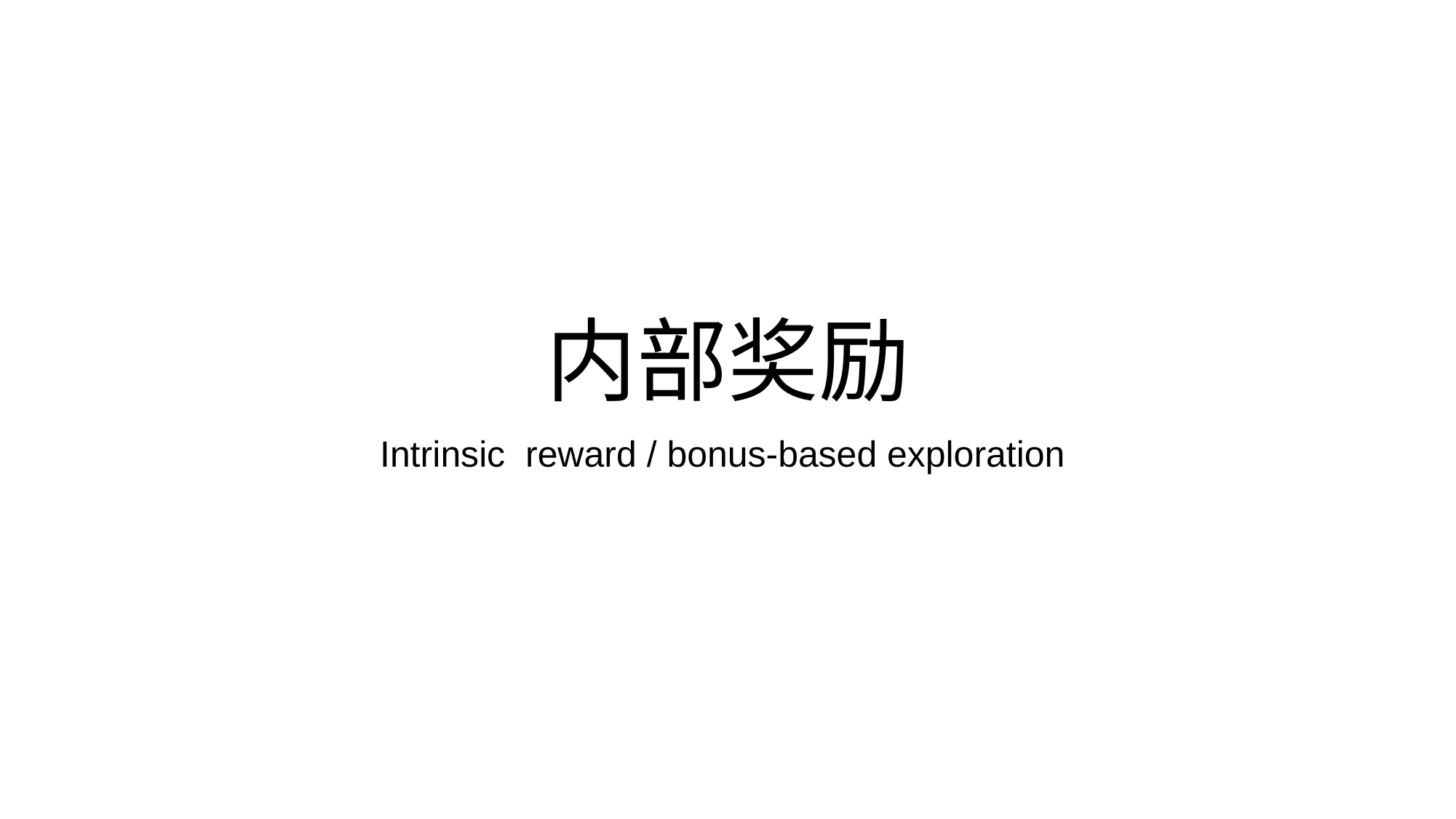

# 内部奖励
Intrinsic  reward / bonus-based exploration